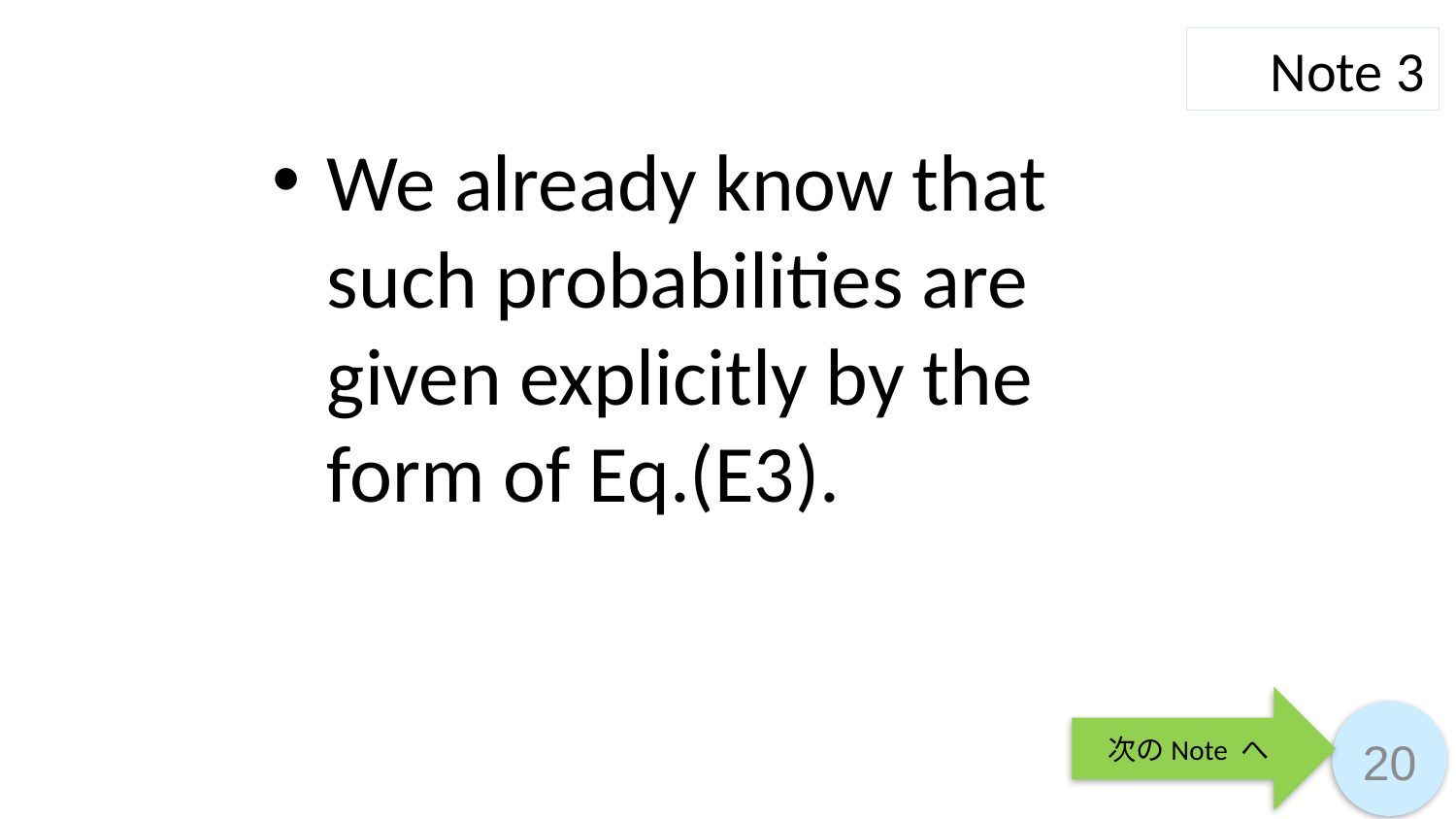

Note 3
We already know that such probabilities are given explicitly by the form of Eq.(E3).
次のNote へ
20